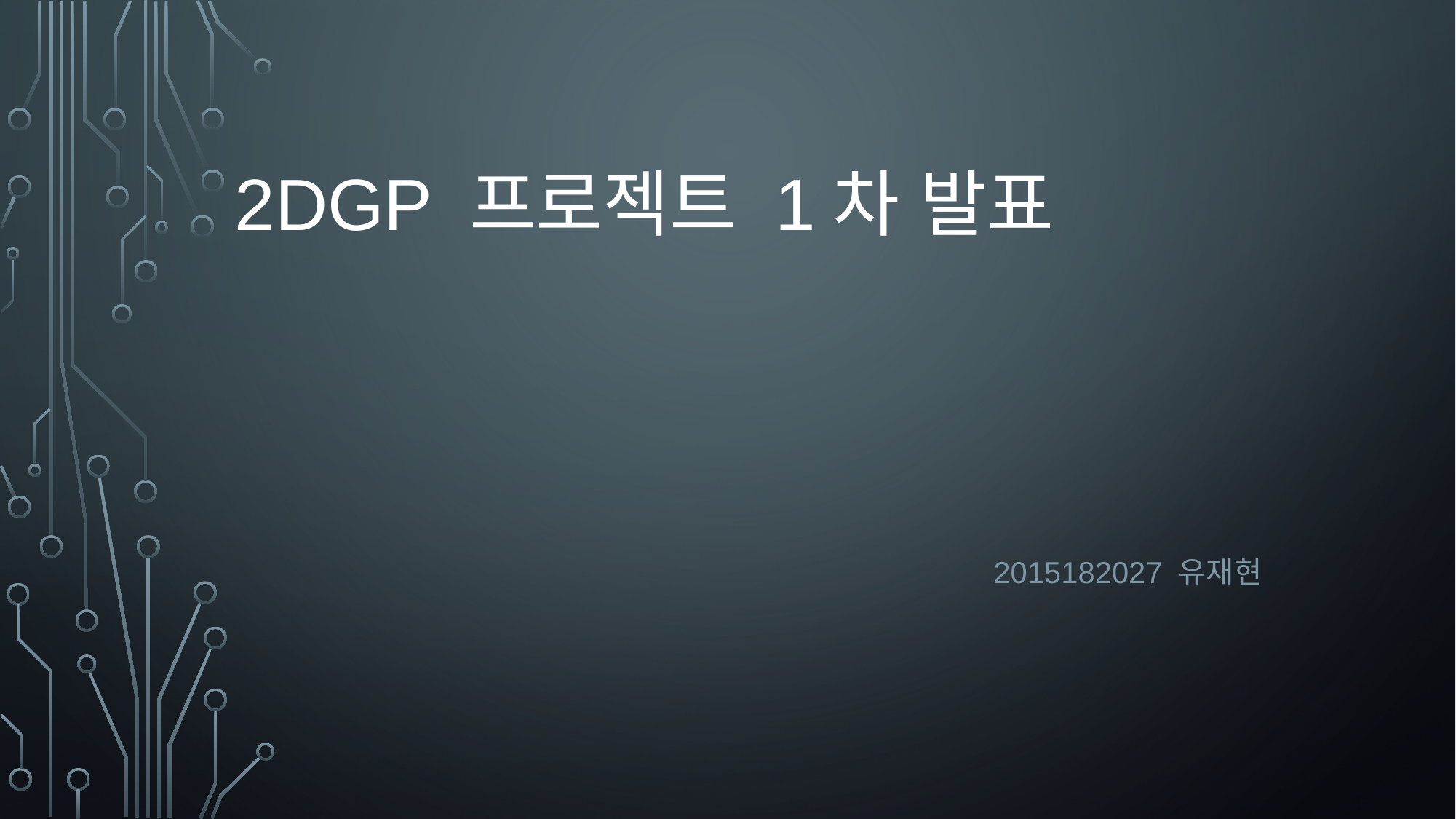

# 2DGP 프로젝트 1차 발표

2015182027 유재현